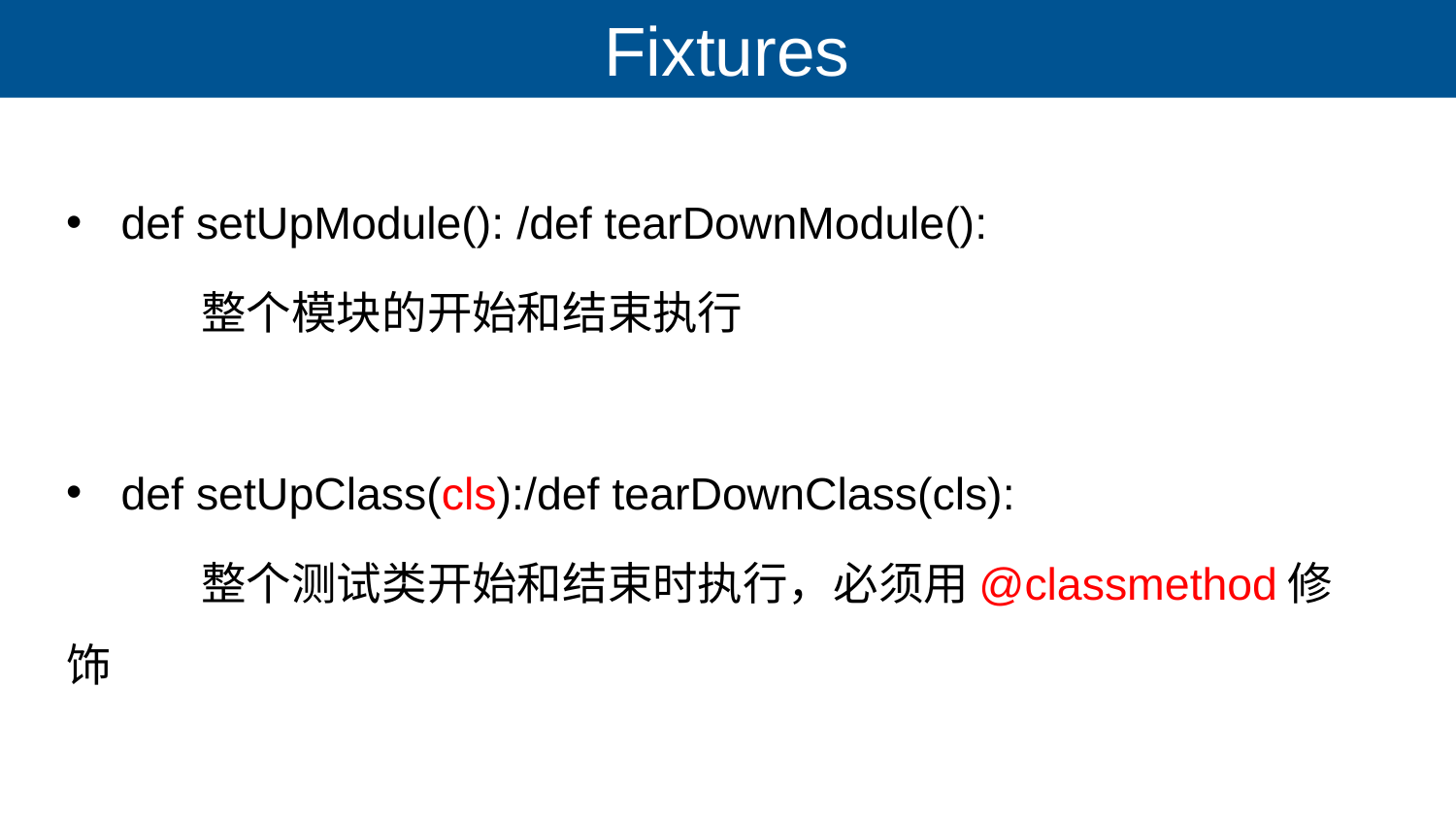

# Fixtures
def setUpModule(): /def tearDownModule():
	整个模块的开始和结束执行

def setUpClass(cls):/def tearDownClass(cls):
	整个测试类开始和结束时执行，必须用@classmethod修饰